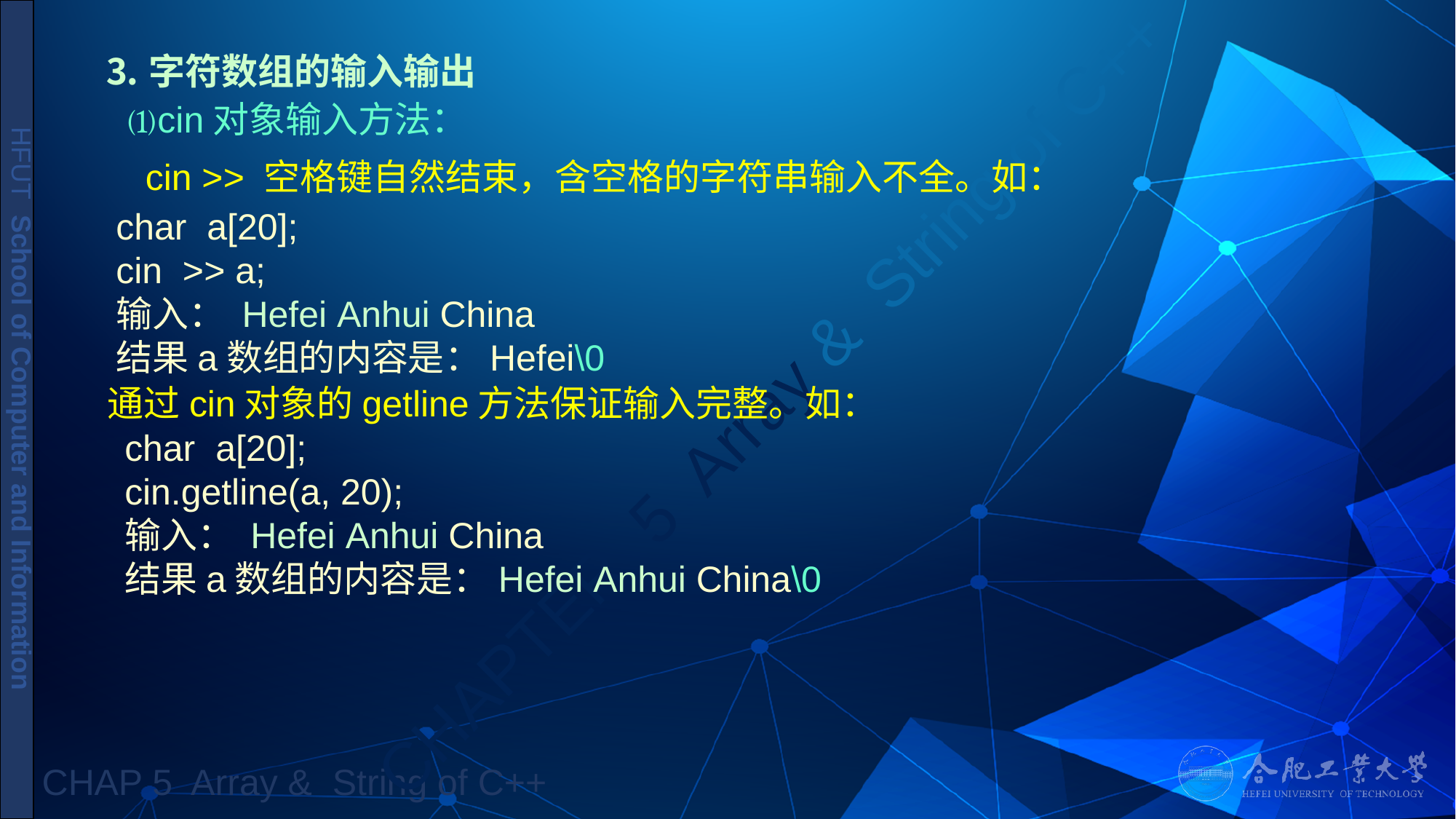

# ⒊字符数组的输入输出
⑴cin对象输入方法：
        cin >> 空格键自然结束，含空格的字符串输入不全。如：
char  a[20];
cin  >> a;
输入： Hefei Anhui China
结果a数组的内容是：Hefei\0
        通过cin对象的getline方法保证输入完整。如：
char  a[20];
cin.getline(a, 20);
输入： Hefei Anhui China
结果a数组的内容是：Hefei Anhui China\0